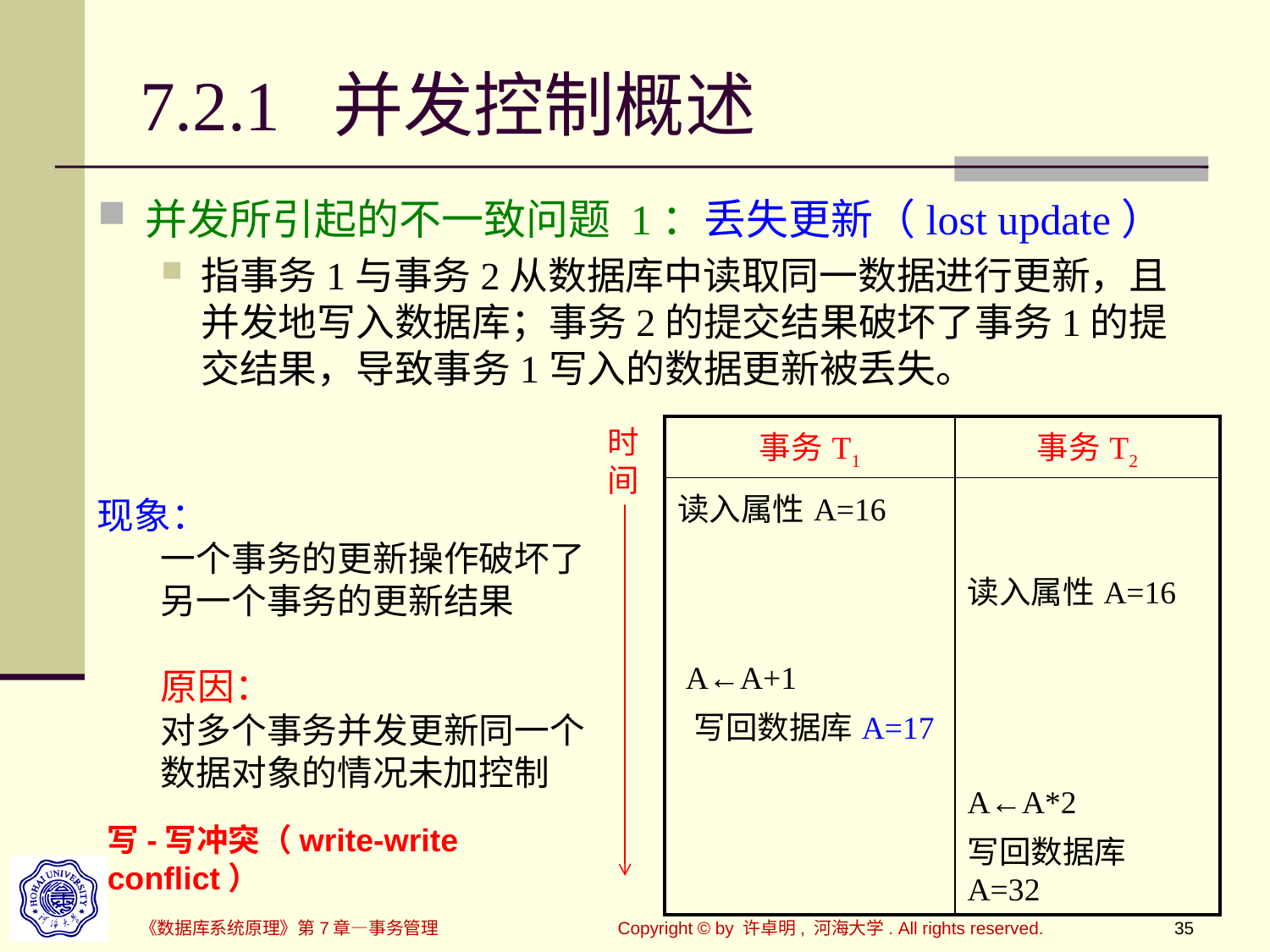

# 7.2.1  并发控制概述
并发所引起的不一致问题 1：丢失更新（lost update）
指事务1与事务2从数据库中读取同一数据进行更新，且并发地写入数据库；事务2的提交结果破坏了事务1的提交结果，导致事务1写入的数据更新被丢失。

时
间
| 事务T1 | 事务T2 |
| --- | --- |
| 读入属性A=16     A←A+1 写回数据库A=17 | 读入属性A=16         A←A\*2 写回数据库A=32 |
现象：
一个事务的更新操作破坏了另一个事务的更新结果

原因：
对多个事务并发更新同一个数据对象的情况未加控制
写-写冲突（write-write conflict）
《数据库系统原理》第7章—事务管理
Copyright © by 许卓明, 河海大学. All rights reserved.
35